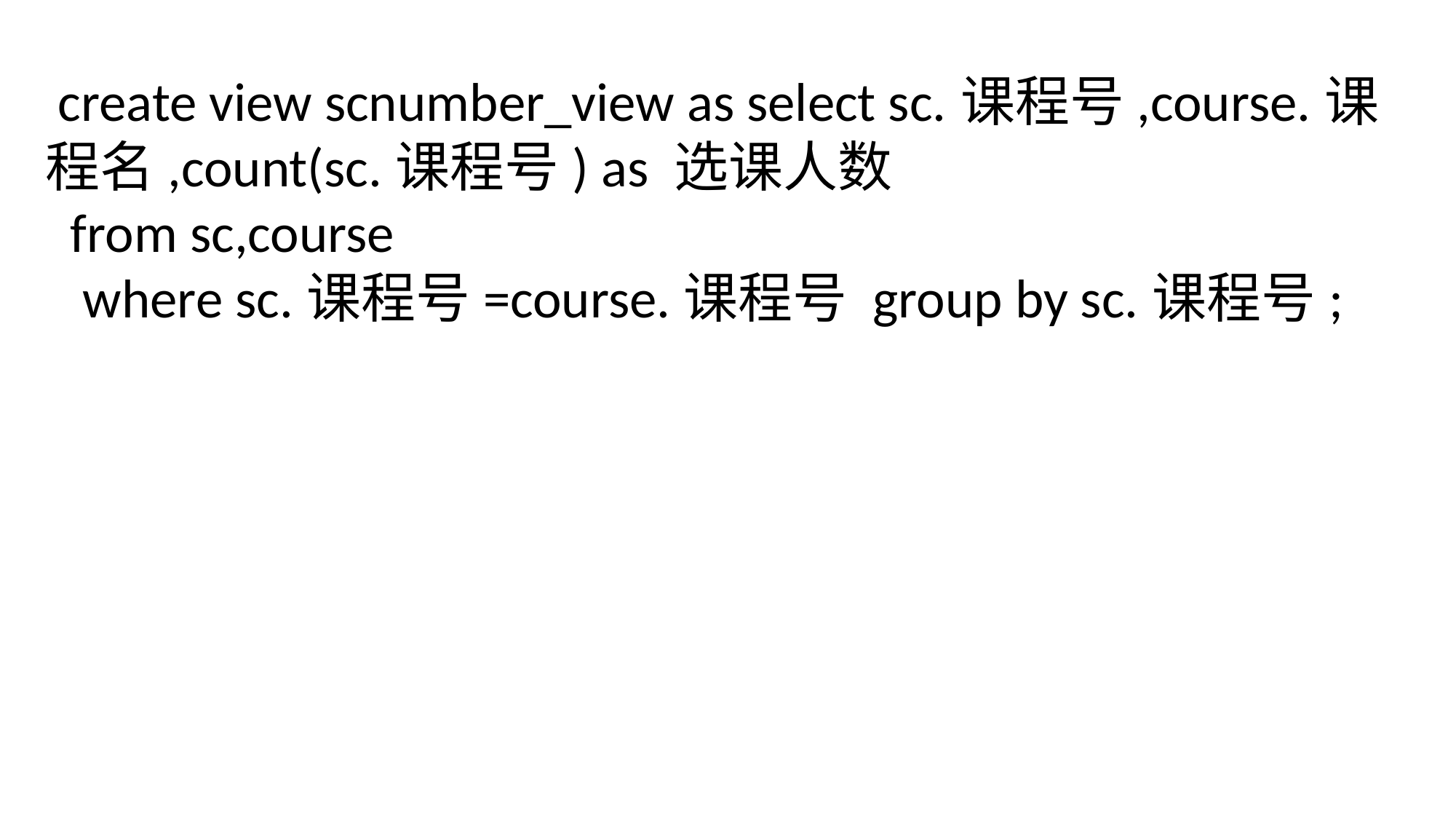

create view scnumber_view as select sc.课程号,course.课程名,count(sc.课程号) as 选课人数
  from sc,course
   where sc.课程号=course.课程号 group by sc.课程号;